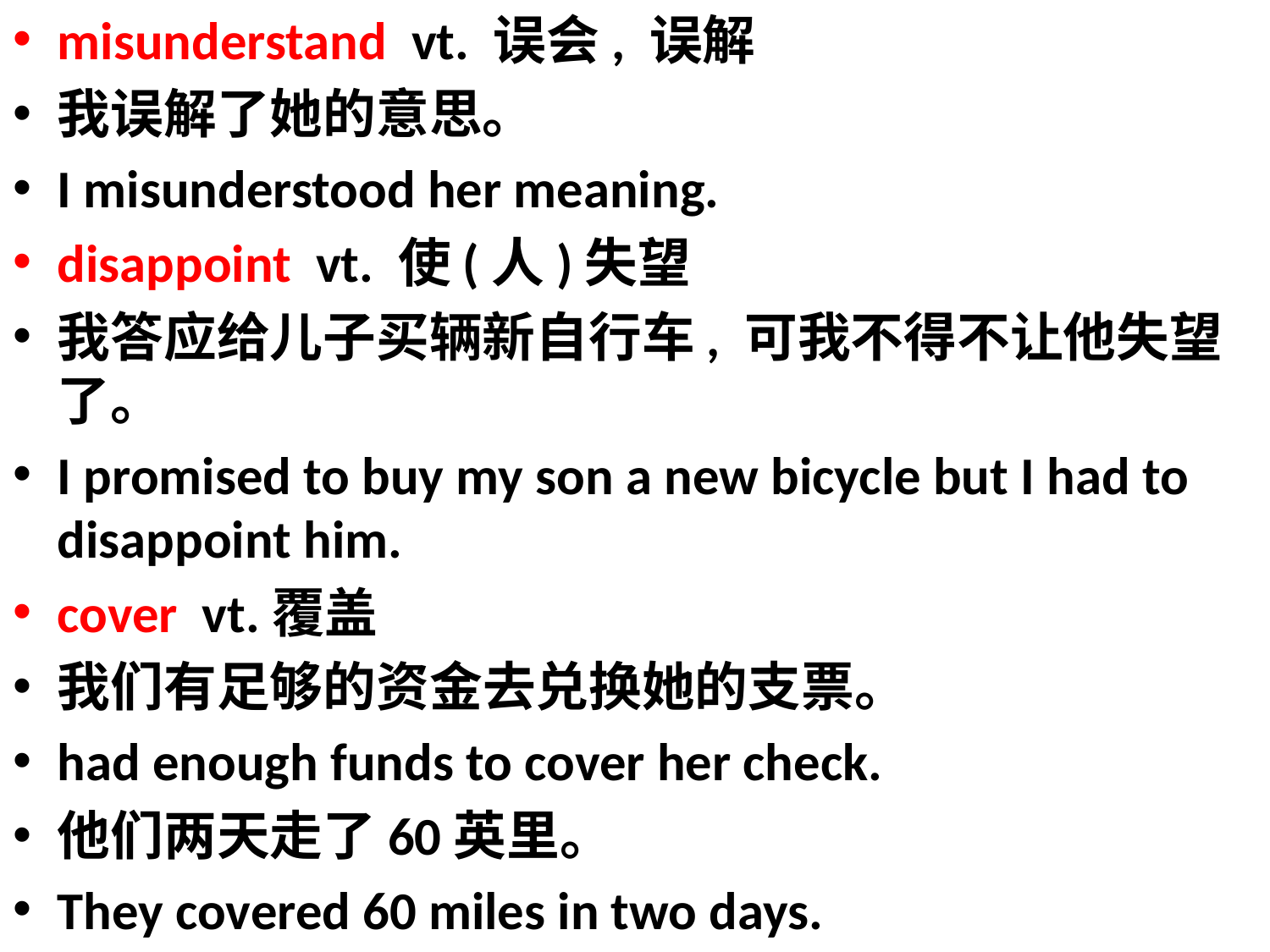

misunderstand  vt. 误会, 误解
我误解了她的意思。
I misunderstood her meaning.
disappoint  vt. 使(人)失望
我答应给儿子买辆新自行车, 可我不得不让他失望了。
I promised to buy my son a new bicycle but I had to disappoint him.
cover  vt.覆盖
我们有足够的资金去兑换她的支票。
had enough funds to cover her check.
他们两天走了60英里。
They covered 60 miles in two days.